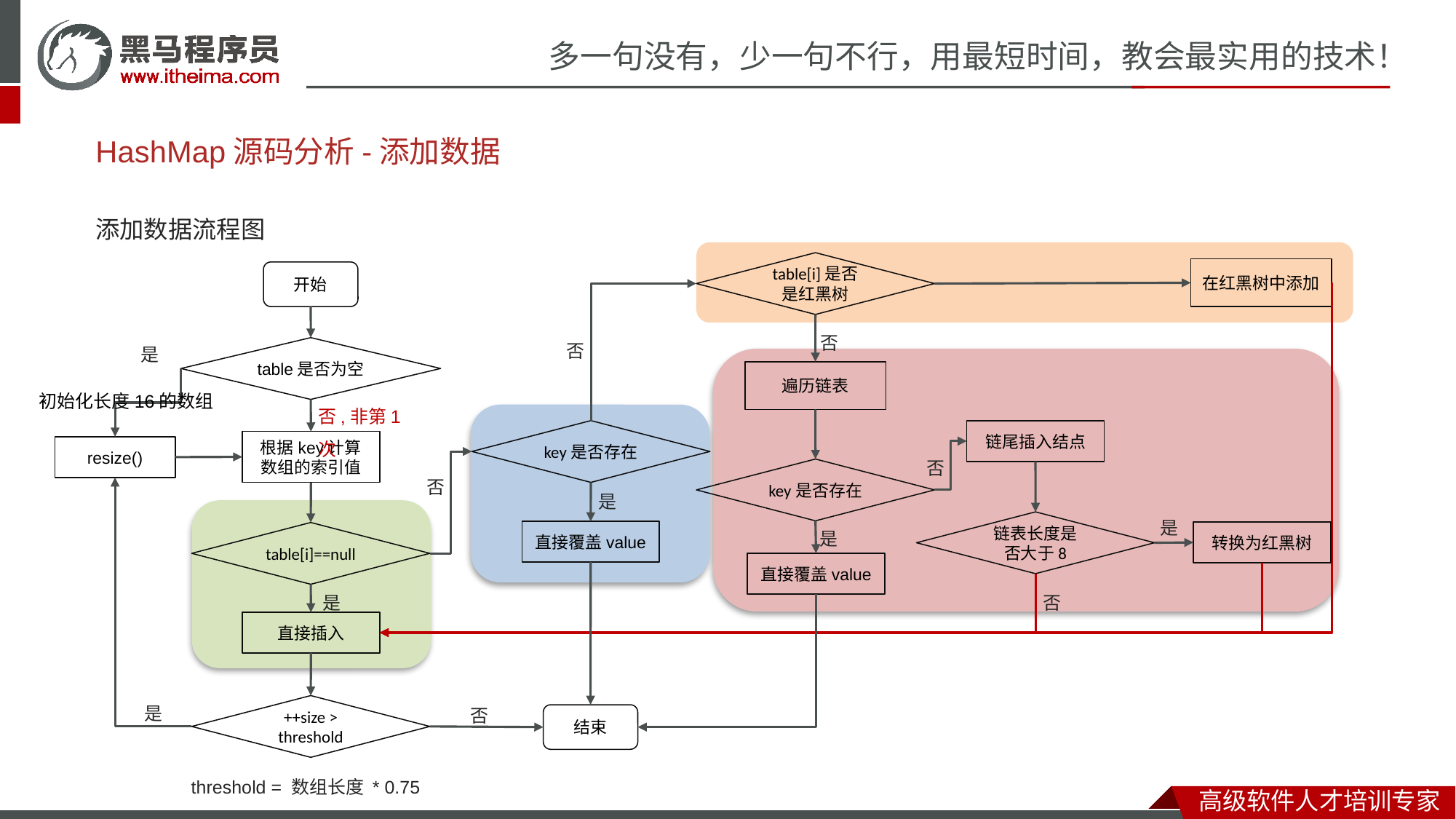

# HashMap源码分析-添加数据
添加数据流程图

table[i]是否是红黑树
在红黑树中添加
开始
否
否
是
初始化长度16的数组
table是否为空

遍历链表
否,非第1次

key是否存在
链尾插入结点
根据key计算数组的索引值
resize()
否
否
key是否存在
是
是

是
是
链表长度是否大于8
直接覆盖value
转换为红黑树
table[i]==null
直接覆盖value
是
否
直接插入
否
结束
++size > threshold
threshold = 数组长度 * 0.75